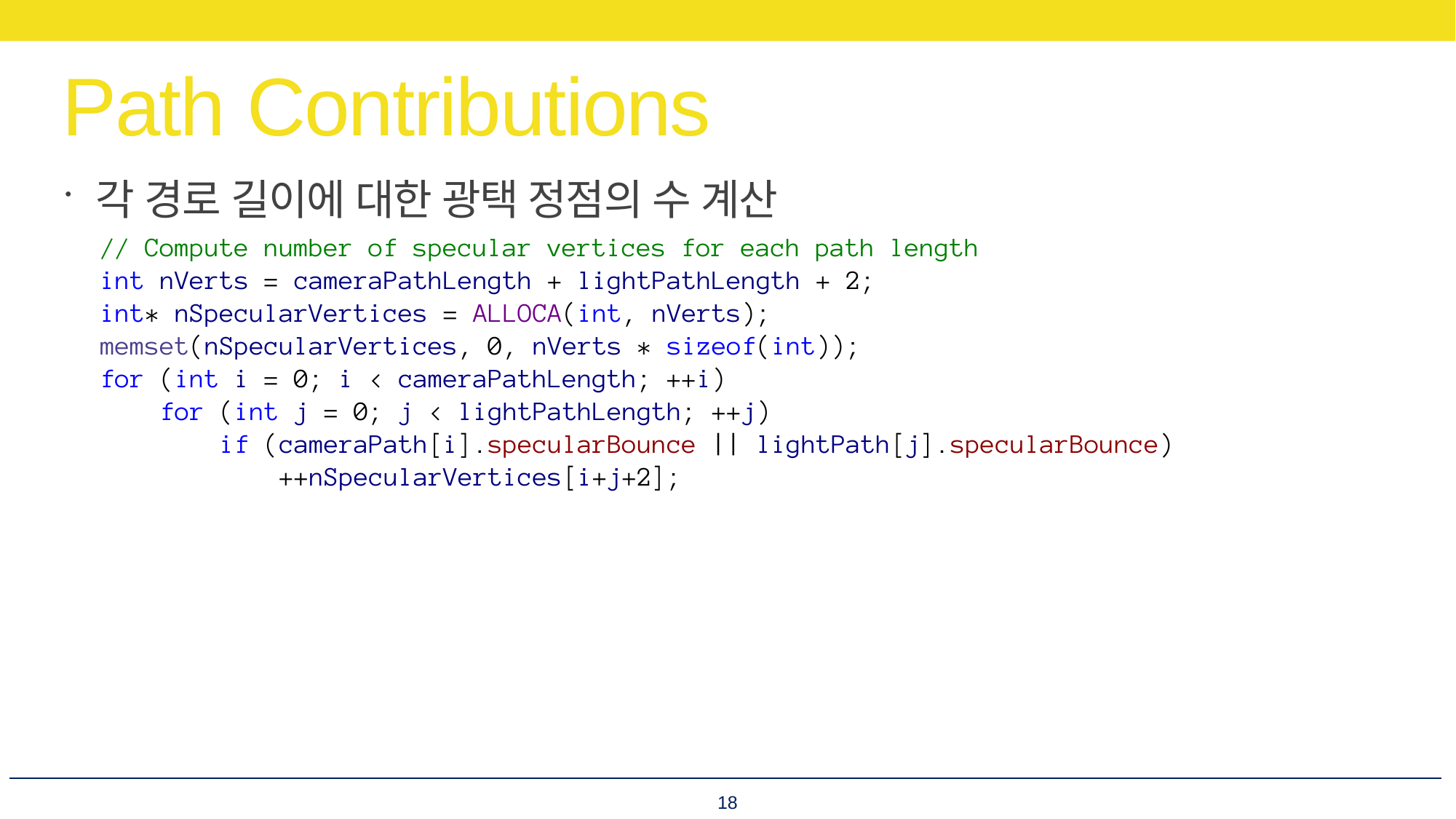

# Path Contributions
각 경로 길이에 대한 광택 정점의 수 계산
// Compute number of specular vertices for each path length
int nVerts = cameraPathLength + lightPathLength + 2;
int* nSpecularVertices = ALLOCA(int, nVerts);
memset(nSpecularVertices, 0, nVerts * sizeof(int));
for (int i = 0; i < cameraPathLength; ++i)
    for (int j = 0; j < lightPathLength; ++j)
        if (cameraPath[i].specularBounce || lightPath[j].specularBounce)
            ++nSpecularVertices[i+j+2];
18